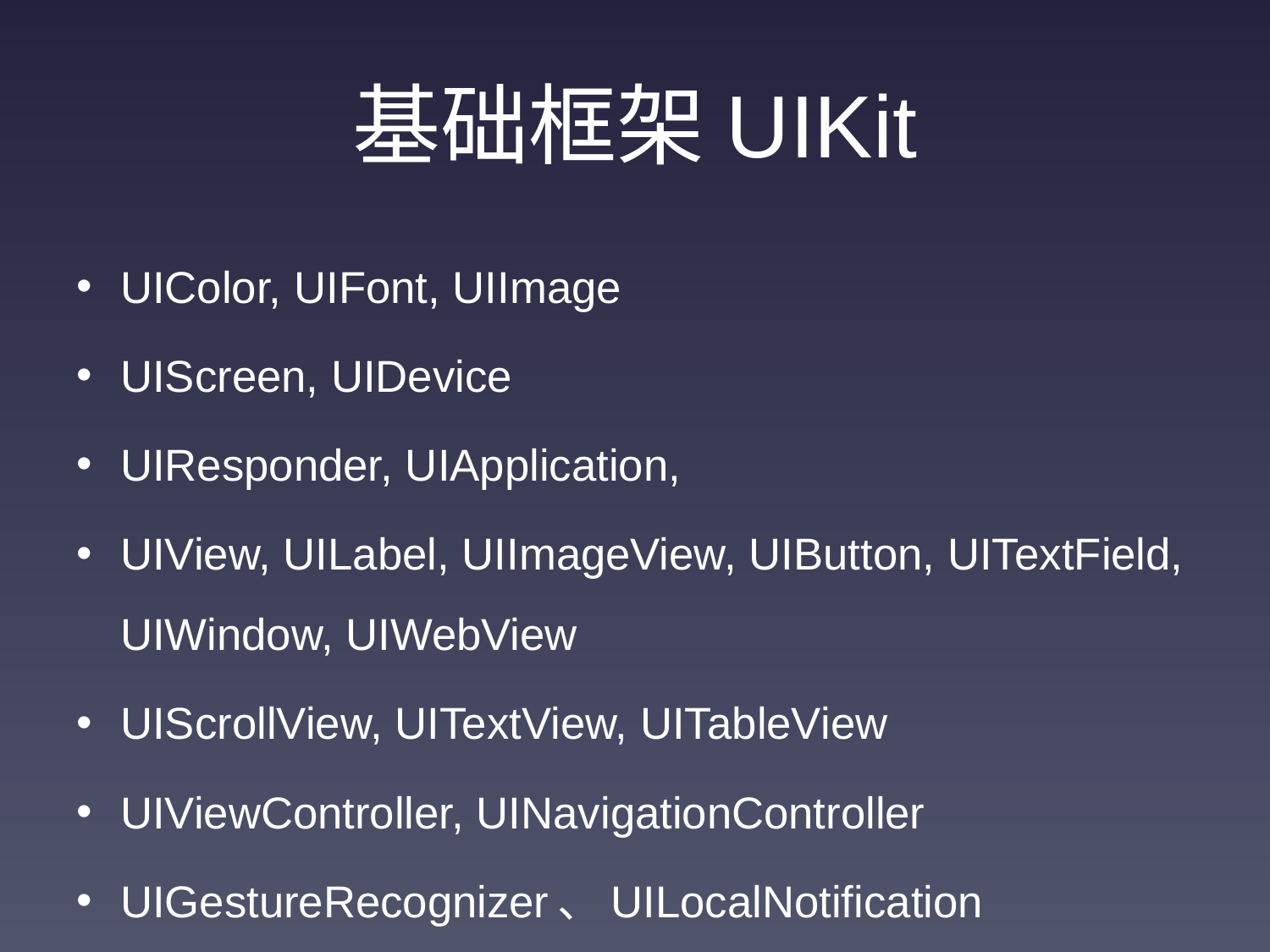

# 基础框架UIKit
UIColor, UIFont, UIImage
UIScreen, UIDevice
UIResponder, UIApplication,
UIView, UILabel, UIImageView, UIButton, UITextField, UIWindow, UIWebView
UIScrollView, UITextView, UITableView
UIViewController, UINavigationController
UIGestureRecognizer、UILocalNotification